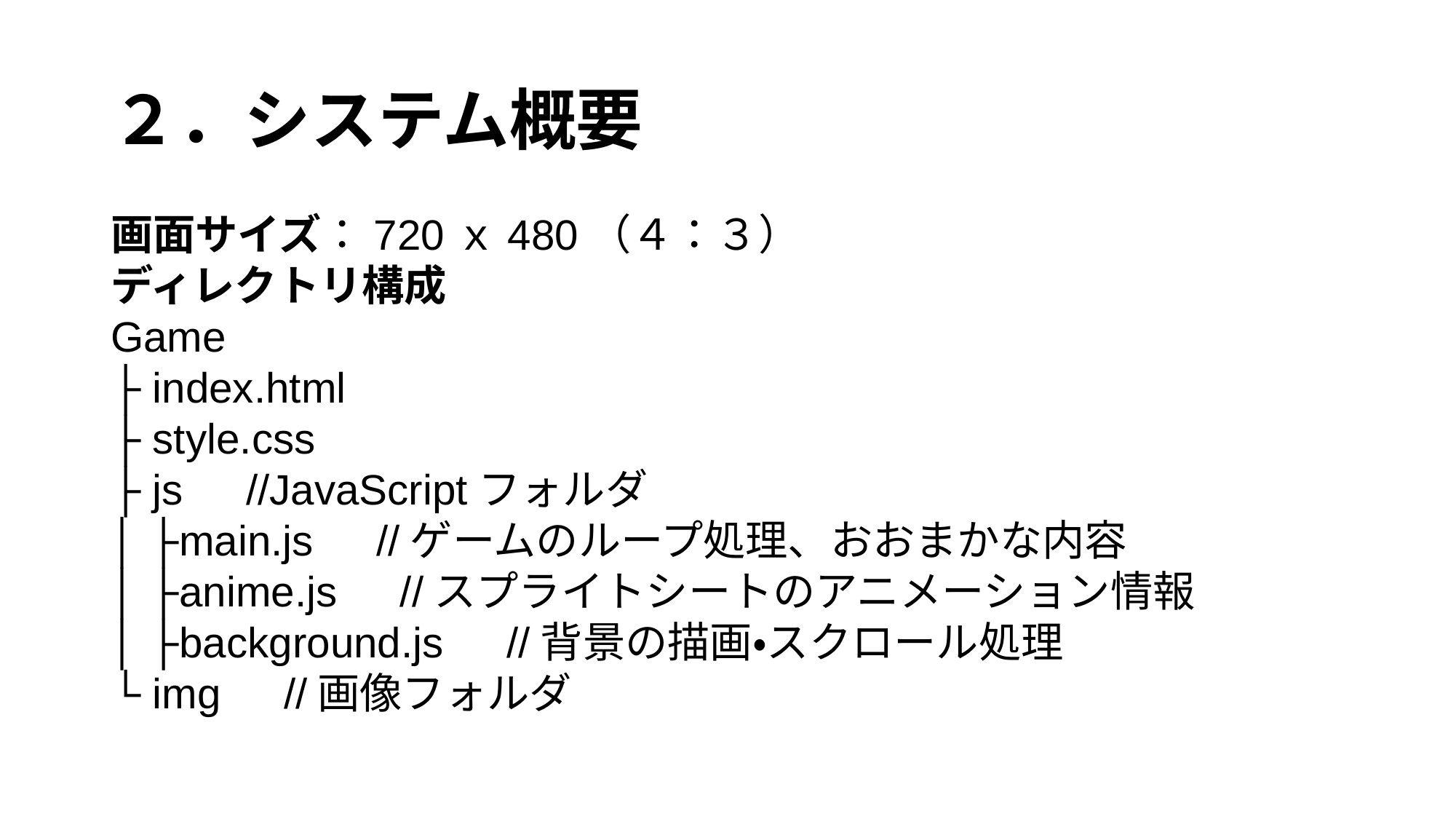

# ２．システム概要
画面サイズ：720ｘ480（４：３）
ディレクトリ構成
Game
├ index.html
├ style.css
├ js　//JavaScriptフォルダ
│ ├main.js　//ゲームのループ処理、おおまかな内容
│ ├anime.js　//スプライトシートのアニメーション情報
│ ├background.js　//背景の描画・スクロール処理
└ img　//画像フォルダ